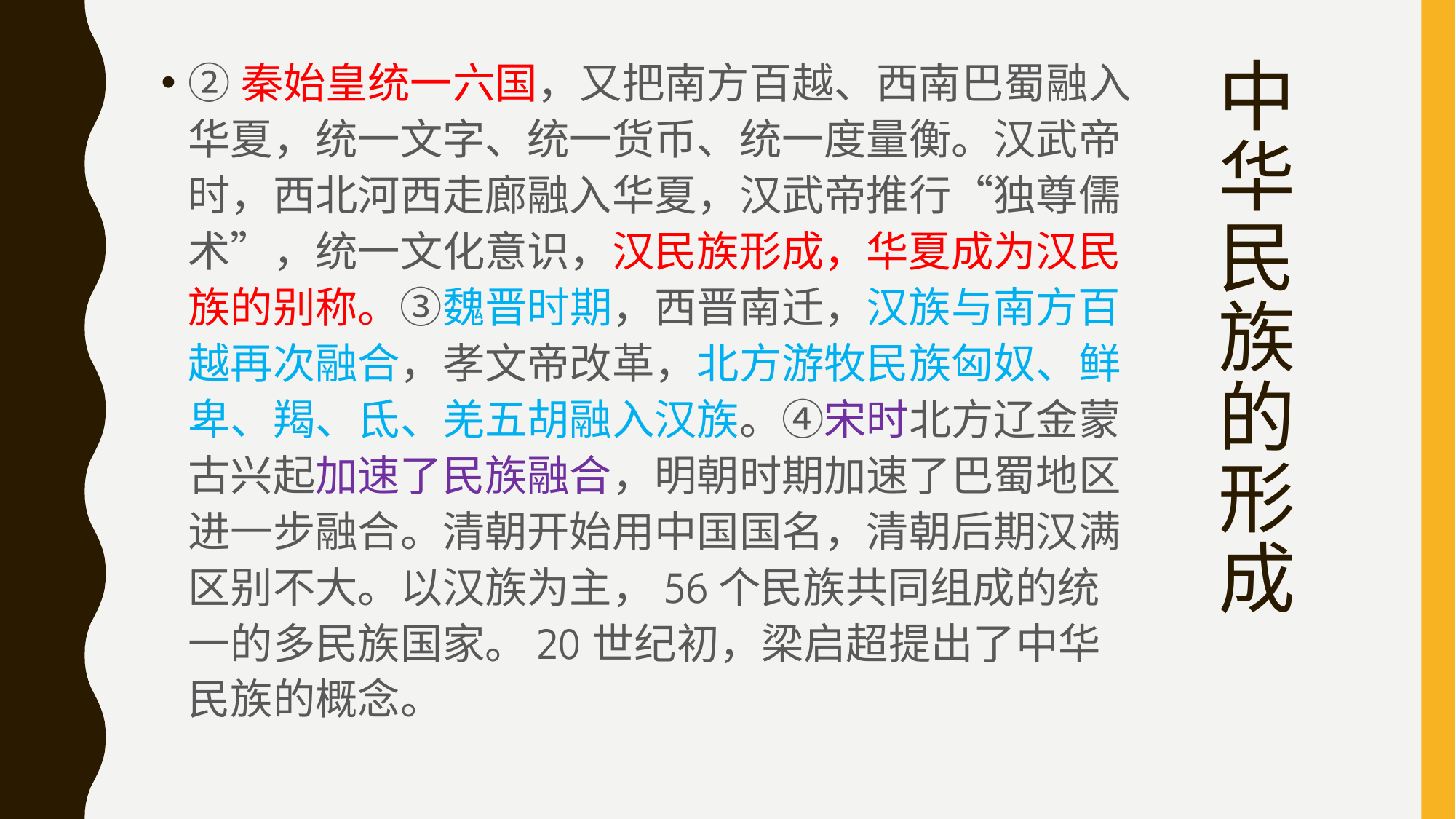

②秦始皇统一六国，又把南方百越、西南巴蜀融入华夏，统一文字、统一货币、统一度量衡。汉武帝时，西北河西走廊融入华夏，汉武帝推行“独尊儒术”，统一文化意识，汉民族形成，华夏成为汉民族的别称。③魏晋时期，西晋南迁，汉族与南方百越再次融合，孝文帝改革，北方游牧民族匈奴、鲜卑、羯、氐、羌五胡融入汉族。④宋时北方辽金蒙古兴起加速了民族融合，明朝时期加速了巴蜀地区进一步融合。清朝开始用中国国名，清朝后期汉满区别不大。以汉族为主，56个民族共同组成的统一的多民族国家。20世纪初，梁启超提出了中华民族的概念。
# 中华民族的形成